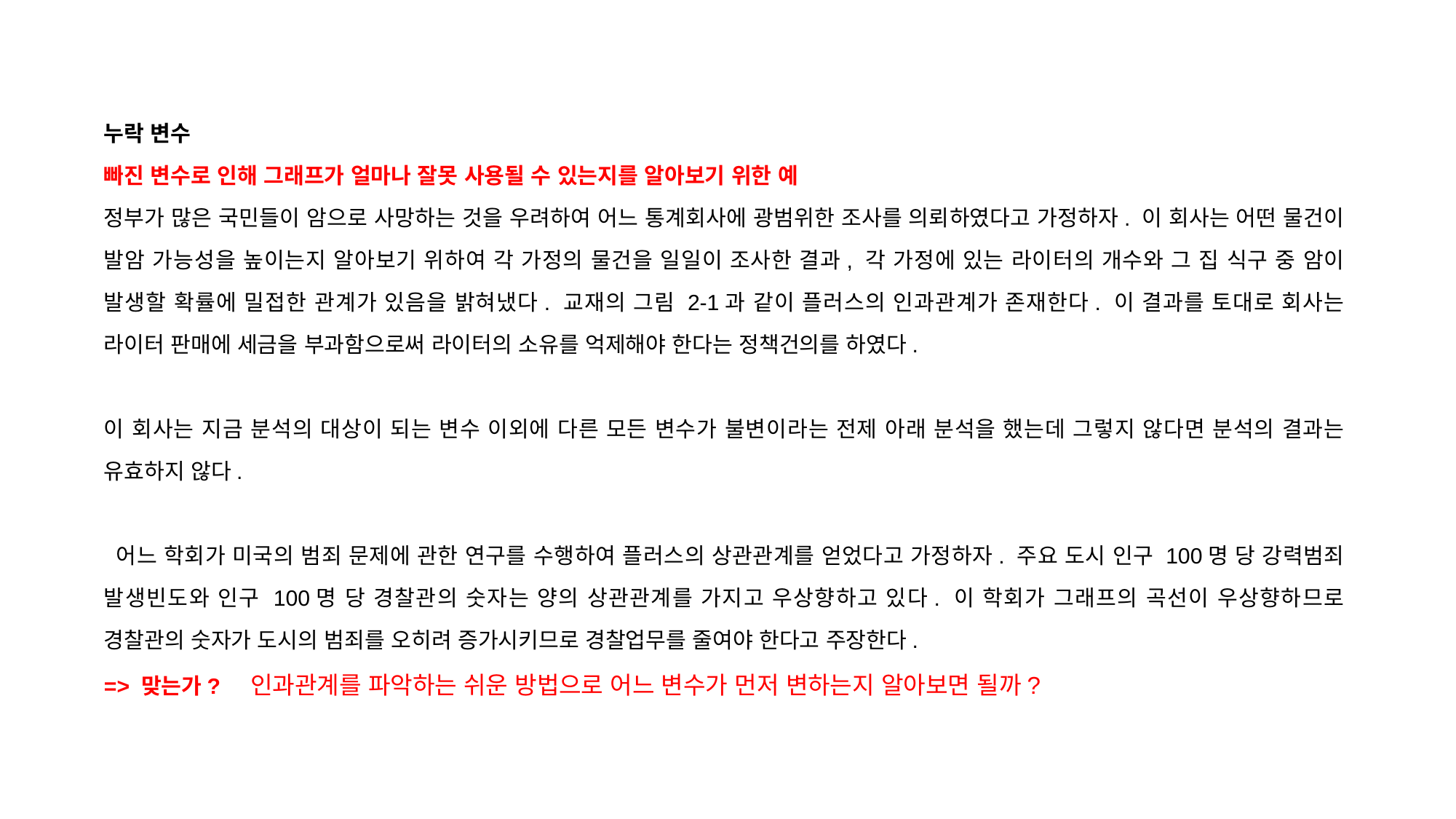

누락 변수
빠진 변수로 인해 그래프가 얼마나 잘못 사용될 수 있는지를 알아보기 위한 예
정부가 많은 국민들이 암으로 사망하는 것을 우려하여 어느 통계회사에 광범위한 조사를 의뢰하였다고 가정하자. 이 회사는 어떤 물건이 발암 가능성을 높이는지 알아보기 위하여 각 가정의 물건을 일일이 조사한 결과, 각 가정에 있는 라이터의 개수와 그 집 식구 중 암이 발생할 확률에 밀접한 관계가 있음을 밝혀냈다. 교재의 그림 2-1과 같이 플러스의 인과관계가 존재한다. 이 결과를 토대로 회사는 라이터 판매에 세금을 부과함으로써 라이터의 소유를 억제해야 한다는 정책건의를 하였다.

이 회사는 지금 분석의 대상이 되는 변수 이외에 다른 모든 변수가 불변이라는 전제 아래 분석을 했는데 그렇지 않다면 분석의 결과는 유효하지 않다.

 어느 학회가 미국의 범죄 문제에 관한 연구를 수행하여 플러스의 상관관계를 얻었다고 가정하자. 주요 도시 인구 100명 당 강력범죄 발생빈도와 인구 100명 당 경찰관의 숫자는 양의 상관관계를 가지고 우상향하고 있다. 이 학회가 그래프의 곡선이 우상향하므로 경찰관의 숫자가 도시의 범죄를 오히려 증가시키므로 경찰업무를 줄여야 한다고 주장한다.
=> 맞는가?    인과관계를 파악하는 쉬운 방법으로 어느 변수가 먼저 변하는지 알아보면 될까?